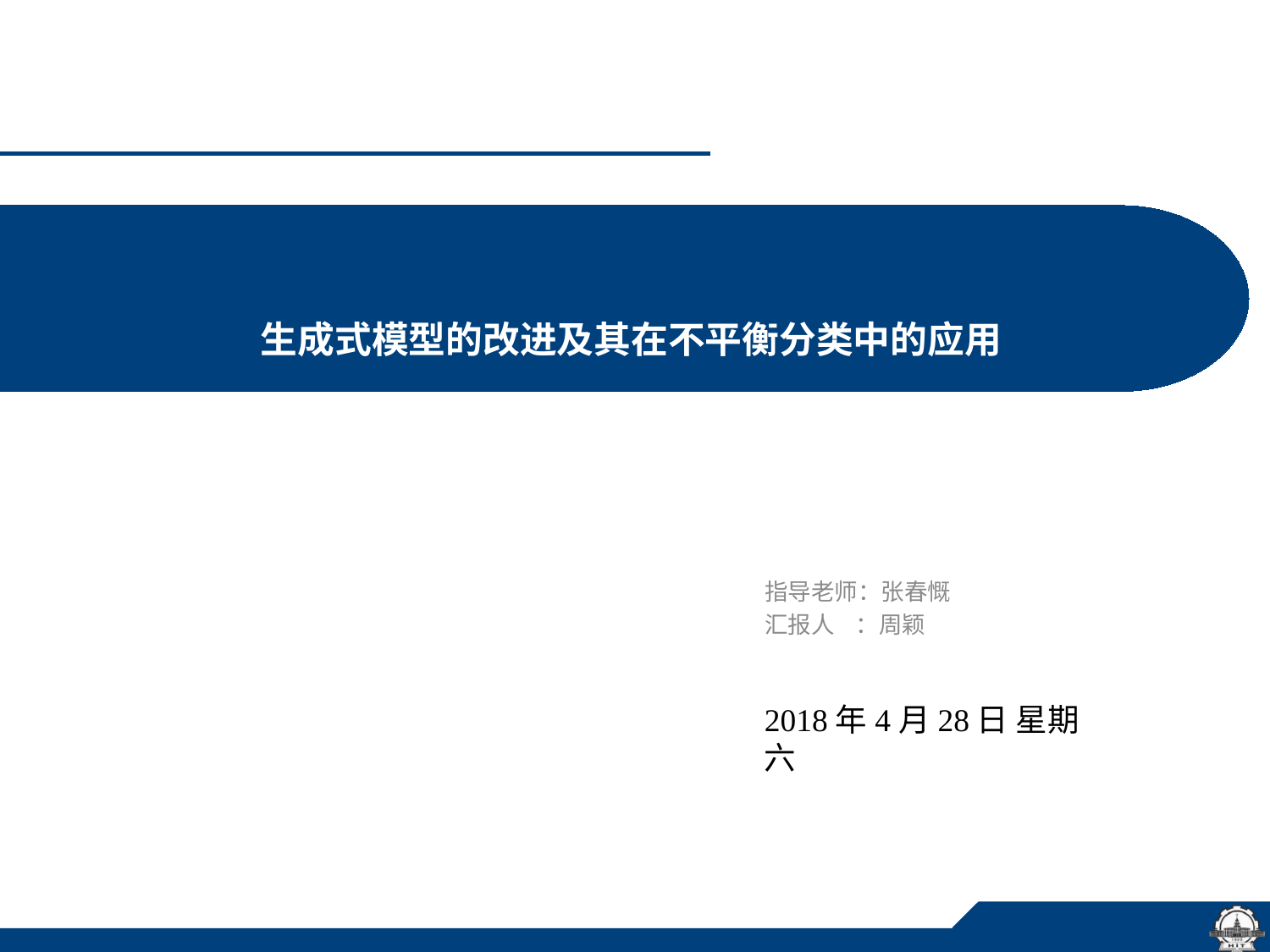

# 生成式模型的改进及其在不平衡分类中的应用
指导老师：张春慨
汇报人    ：周颖
2018年4月28日 星期六